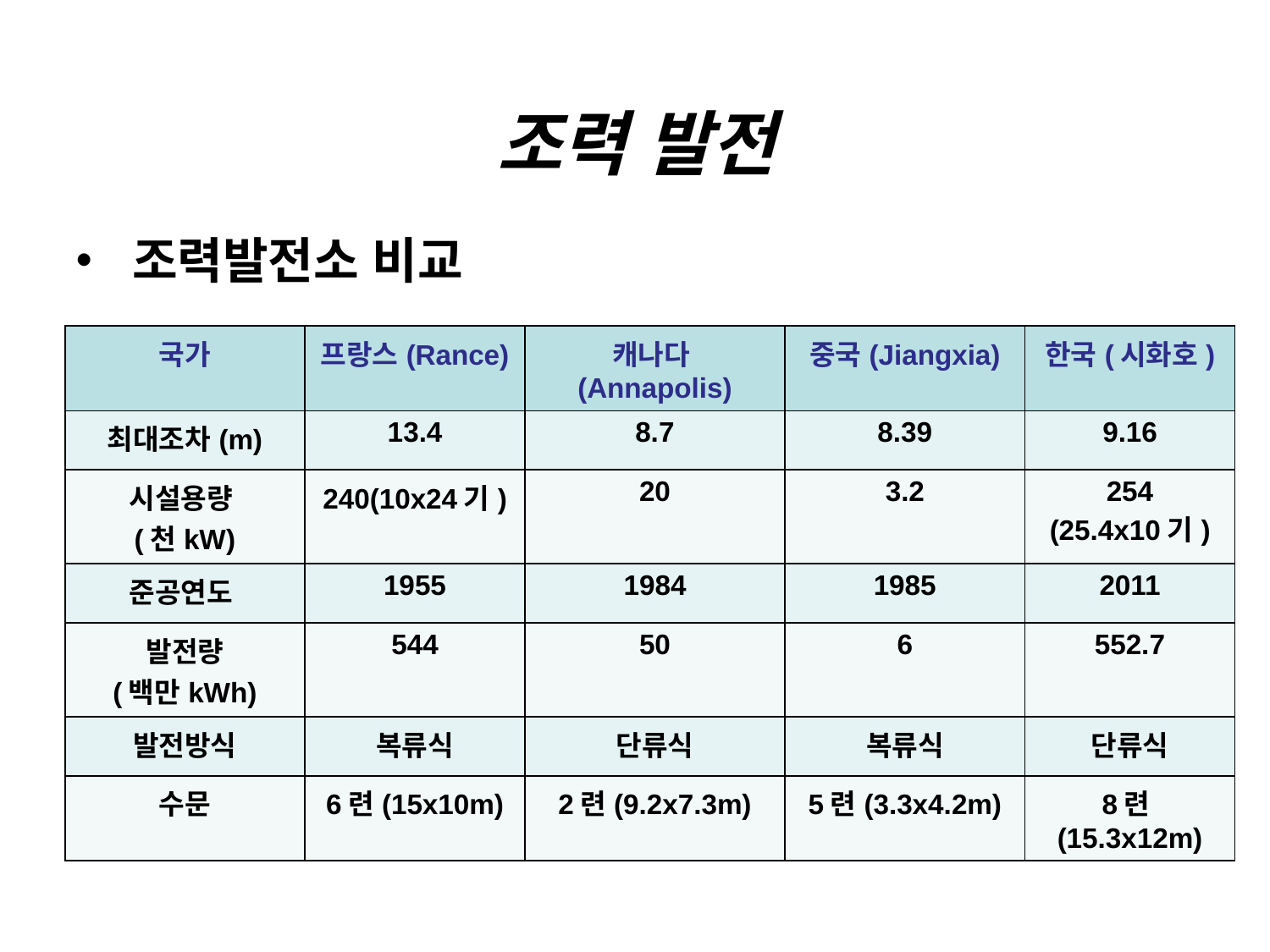

# 조력 발전
• 조력발전소 비교
| 국가 | 프랑스(Rance) | 캐나다(Annapolis) | 중국(Jiangxia) | 한국(시화호) |
| --- | --- | --- | --- | --- |
| 최대조차(m) | 13.4 | 8.7 | 8.39 | 9.16 |
| 시설용량 (천kW) | 240(10x24기) | 20 | 3.2 | 254 (25.4x10기) |
| 준공연도 | 1955 | 1984 | 1985 | 2011 |
| 발전량 (백만kWh) | 544 | 50 | 6 | 552.7 |
| 발전방식 | 복류식 | 단류식 | 복류식 | 단류식 |
| 수문 | 6련(15x10m) | 2련(9.2x7.3m) | 5련(3.3x4.2m) | 8련(15.3x12m) |